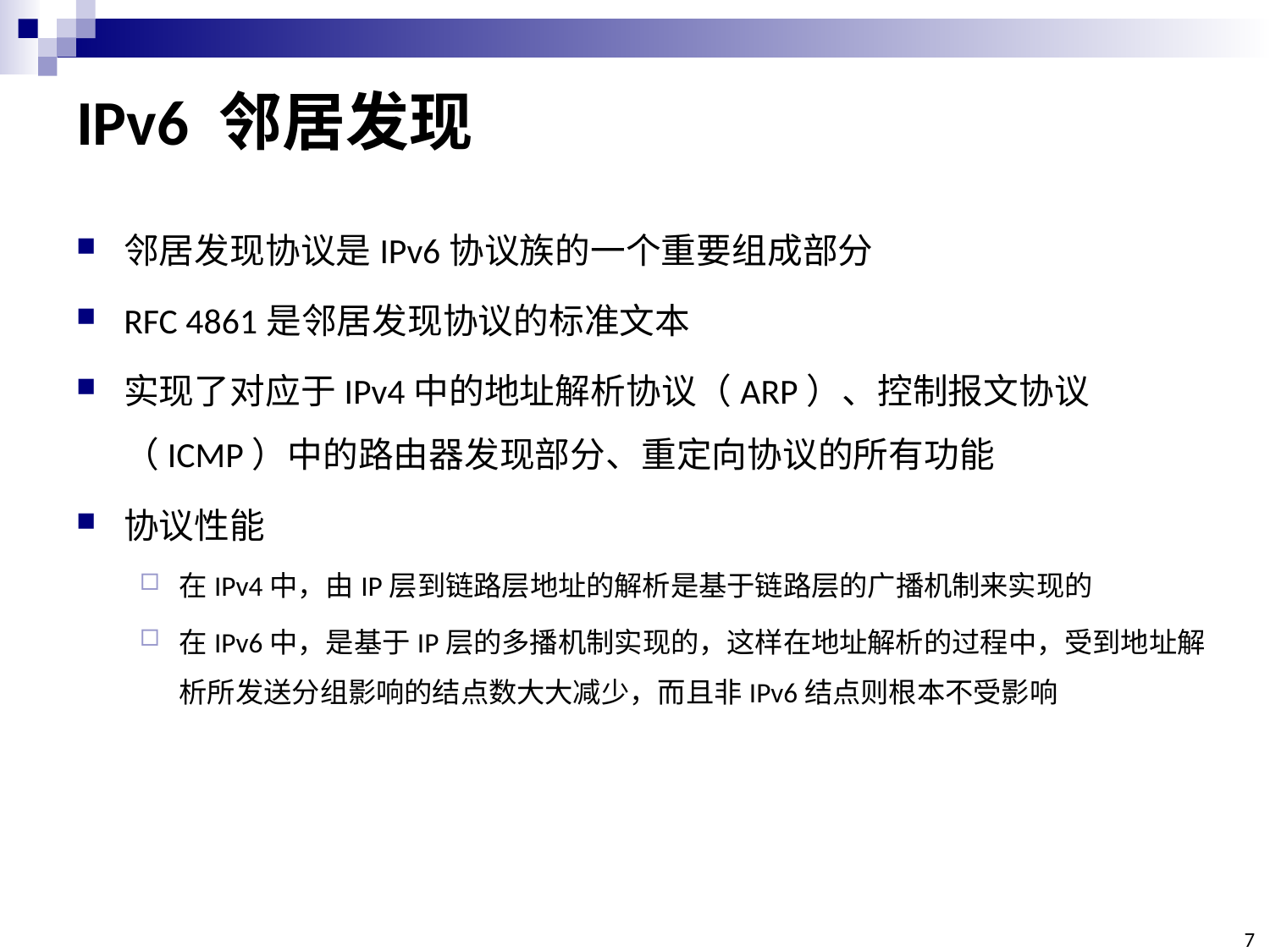

# IPv6 邻居发现
邻居发现协议是IPv6协议族的一个重要组成部分
RFC 4861是邻居发现协议的标准文本
实现了对应于IPv4中的地址解析协议（ARP）、控制报文协议（ICMP）中的路由器发现部分、重定向协议的所有功能
协议性能
在IPv4中，由IP层到链路层地址的解析是基于链路层的广播机制来实现的
在IPv6中，是基于IP层的多播机制实现的，这样在地址解析的过程中，受到地址解析所发送分组影响的结点数大大减少，而且非IPv6结点则根本不受影响

7